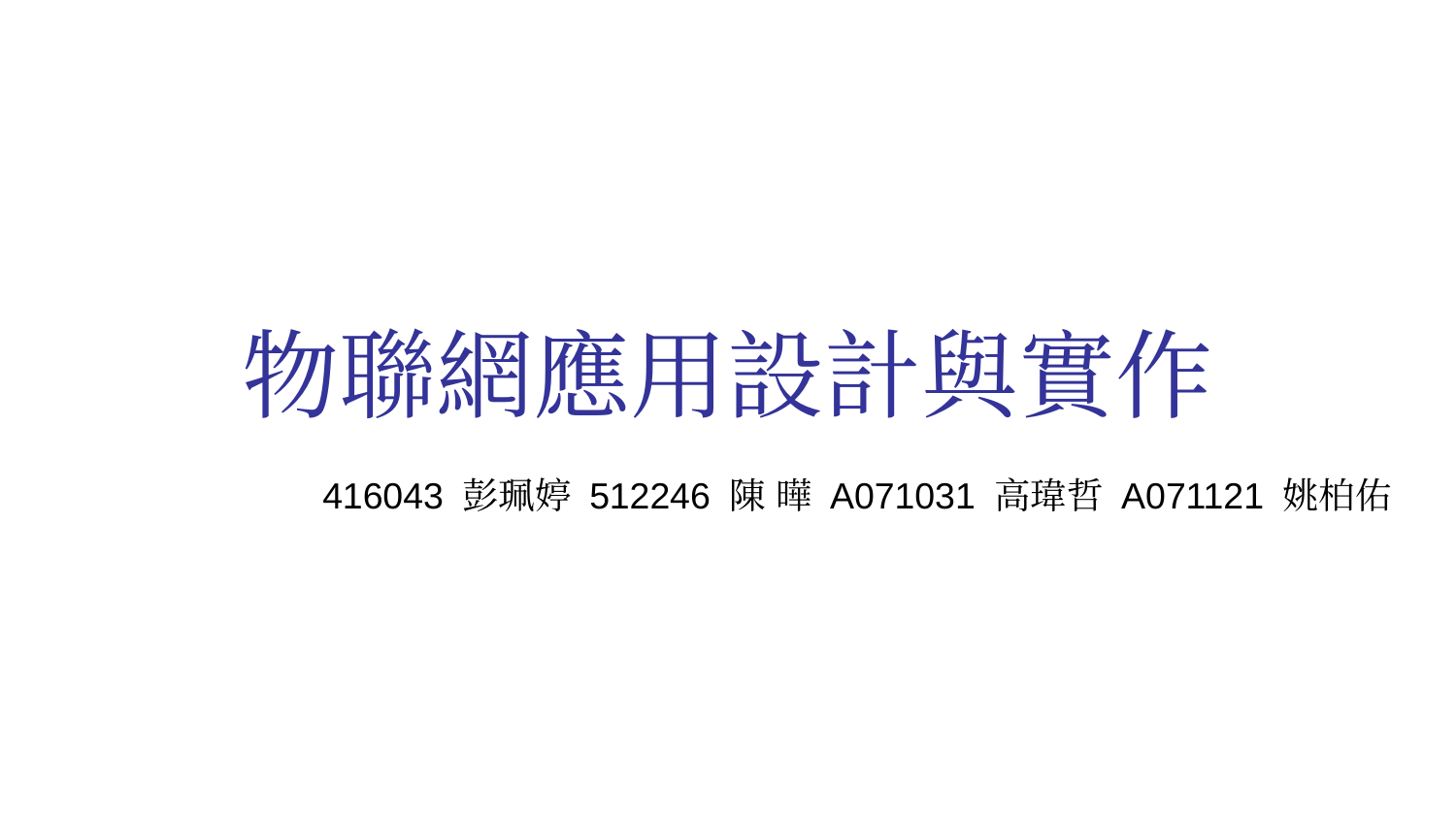

# 物聯網應用設計與實作
416043 彭珮婷 512246 陳 曄 A071031 高瑋哲 A071121 姚柏佑